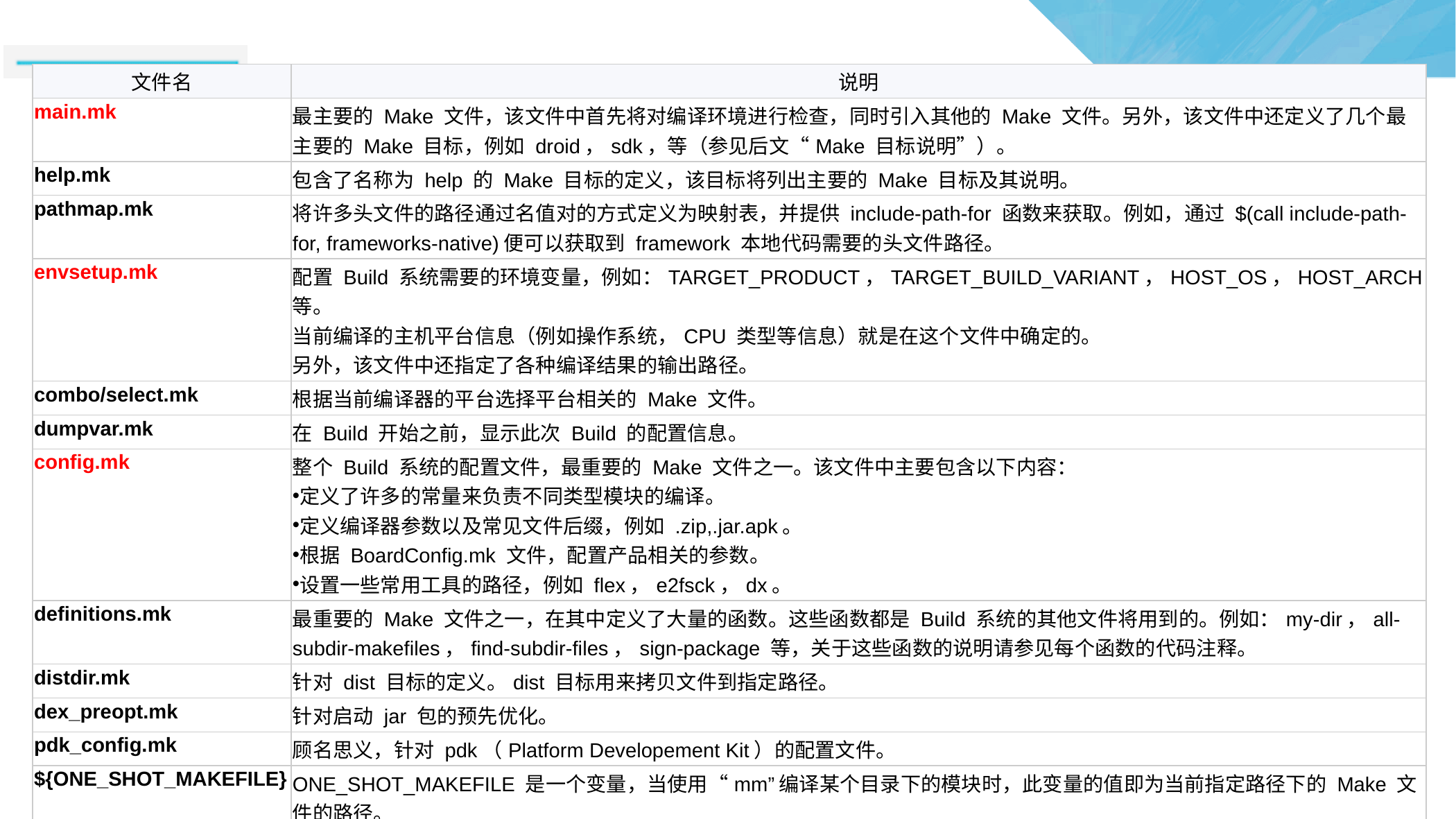

| 文件名 | 说明 |
| --- | --- |
| main.mk | 最主要的 Make 文件，该文件中首先将对编译环境进行检查，同时引入其他的 Make 文件。另外，该文件中还定义了几个最主要的 Make 目标，例如 droid，sdk，等（参见后文“Make 目标说明”）。 |
| help.mk | 包含了名称为 help 的 Make 目标的定义，该目标将列出主要的 Make 目标及其说明。 |
| pathmap.mk | 将许多头文件的路径通过名值对的方式定义为映射表，并提供 include-path-for 函数来获取。例如，通过 $(call include-path-for, frameworks-native)便可以获取到 framework 本地代码需要的头文件路径。 |
| envsetup.mk | 配置 Build 系统需要的环境变量，例如：TARGET\_PRODUCT，TARGET\_BUILD\_VARIANT，HOST\_OS，HOST\_ARCH 等。 当前编译的主机平台信息（例如操作系统，CPU 类型等信息）就是在这个文件中确定的。 另外，该文件中还指定了各种编译结果的输出路径。 |
| combo/select.mk | 根据当前编译器的平台选择平台相关的 Make 文件。 |
| dumpvar.mk | 在 Build 开始之前，显示此次 Build 的配置信息。 |
| config.mk | 整个 Build 系统的配置文件，最重要的 Make 文件之一。该文件中主要包含以下内容： 定义了许多的常量来负责不同类型模块的编译。 定义编译器参数以及常见文件后缀，例如 .zip,.jar.apk。 根据 BoardConfig.mk 文件，配置产品相关的参数。 设置一些常用工具的路径，例如 flex，e2fsck，dx。 |
| definitions.mk | 最重要的 Make 文件之一，在其中定义了大量的函数。这些函数都是 Build 系统的其他文件将用到的。例如：my-dir，all-subdir-makefiles，find-subdir-files，sign-package 等，关于这些函数的说明请参见每个函数的代码注释。 |
| distdir.mk | 针对 dist 目标的定义。dist 目标用来拷贝文件到指定路径。 |
| dex\_preopt.mk | 针对启动 jar 包的预先优化。 |
| pdk\_config.mk | 顾名思义，针对 pdk（Platform Developement Kit）的配置文件。 |
| ${ONE\_SHOT\_MAKEFILE} | ONE\_SHOT\_MAKEFILE 是一个变量，当使用“mm”编译某个目录下的模块时，此变量的值即为当前指定路径下的 Make 文件的路径。 |
| ${subdir\_makefiles} | 各个模块的 Android.mk 文件的集合，这个集合是通过 Python 脚本扫描得到的。 |
| post\_clean.mk | 在前一次 Build 的基础上检查当前 Build 的配置，并执行必要清理工作。 |
| legacy\_prebuilts.mk | 该文件中只定义了 GRANDFATHERED\_ALL\_PREBUILT 变量。 |
| Makefile | 被 main.mk 包含，该文件中的内容是辅助 main.mk 的一些额外内容。注意与根目录下Makefile不是一个文件 |